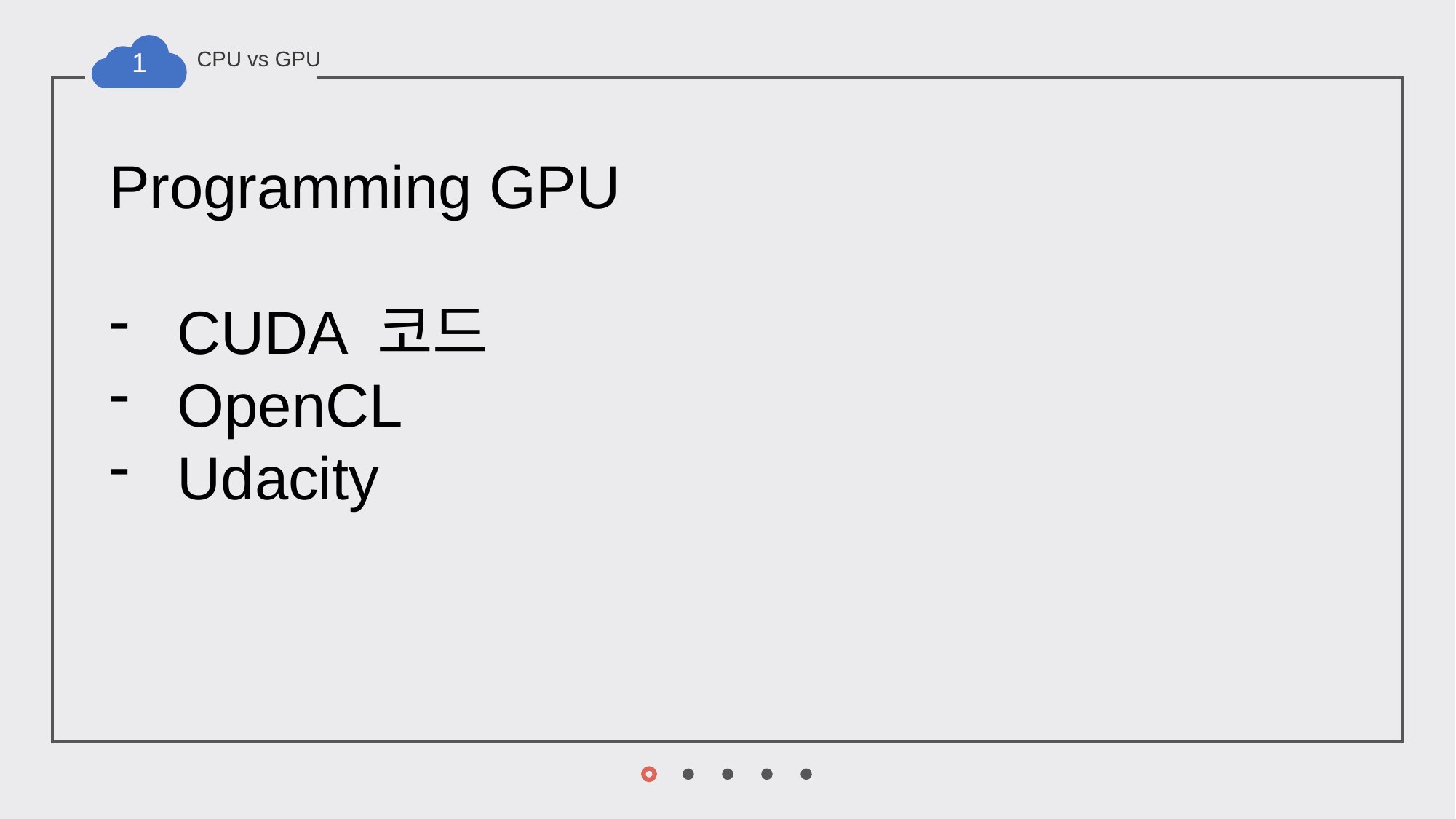

1
CPU vs GPU

Programming GPU

CUDA 코드
OpenCL
Udacity